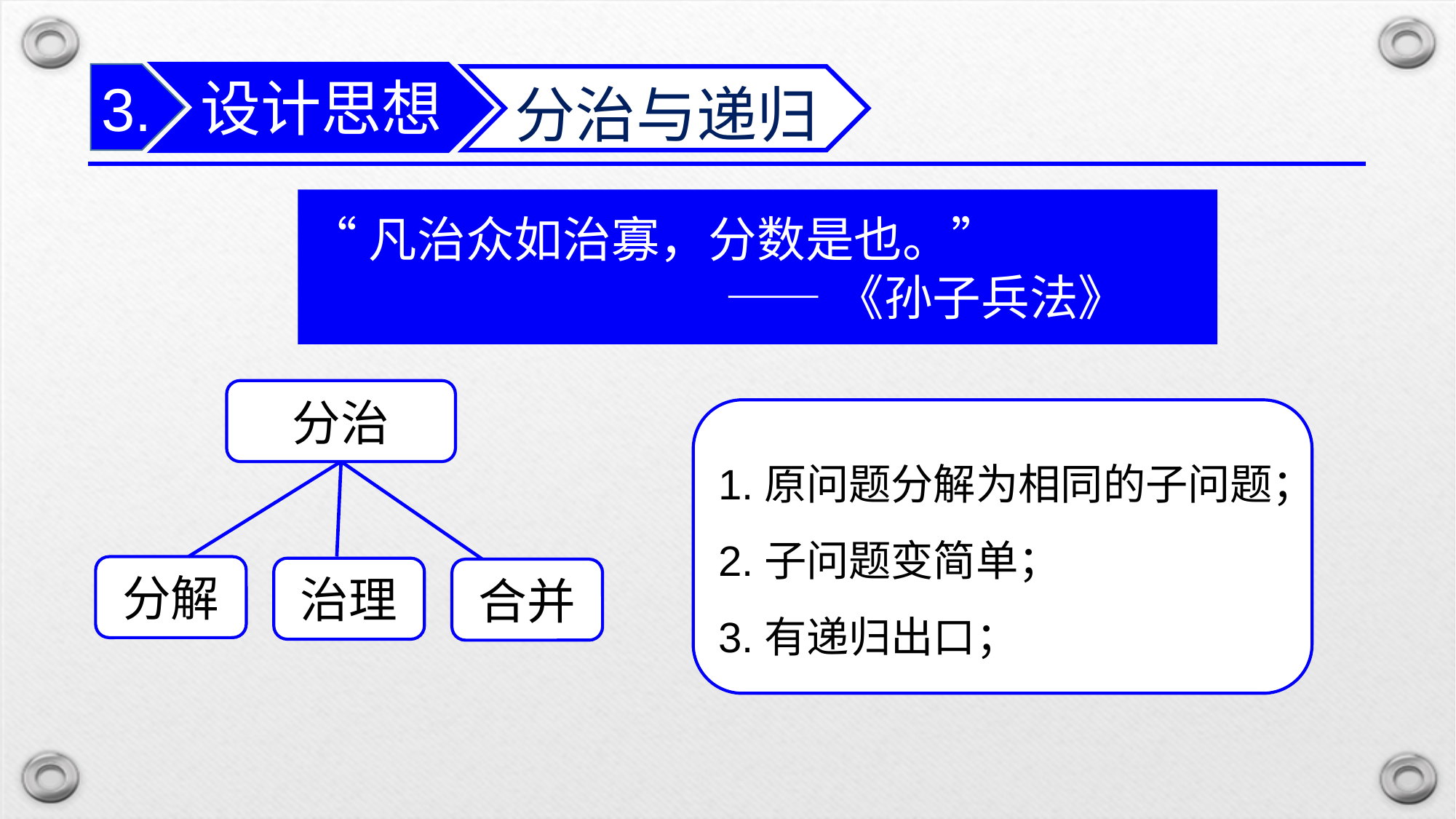

设计思想

分治与递归

3.
“凡治众如治寡，分数是也。”
                               ——《孙子兵法》
分治
1.原问题分解为相同的子问题；
2.子问题变简单；
3.有递归出口；
分解
治理
合并